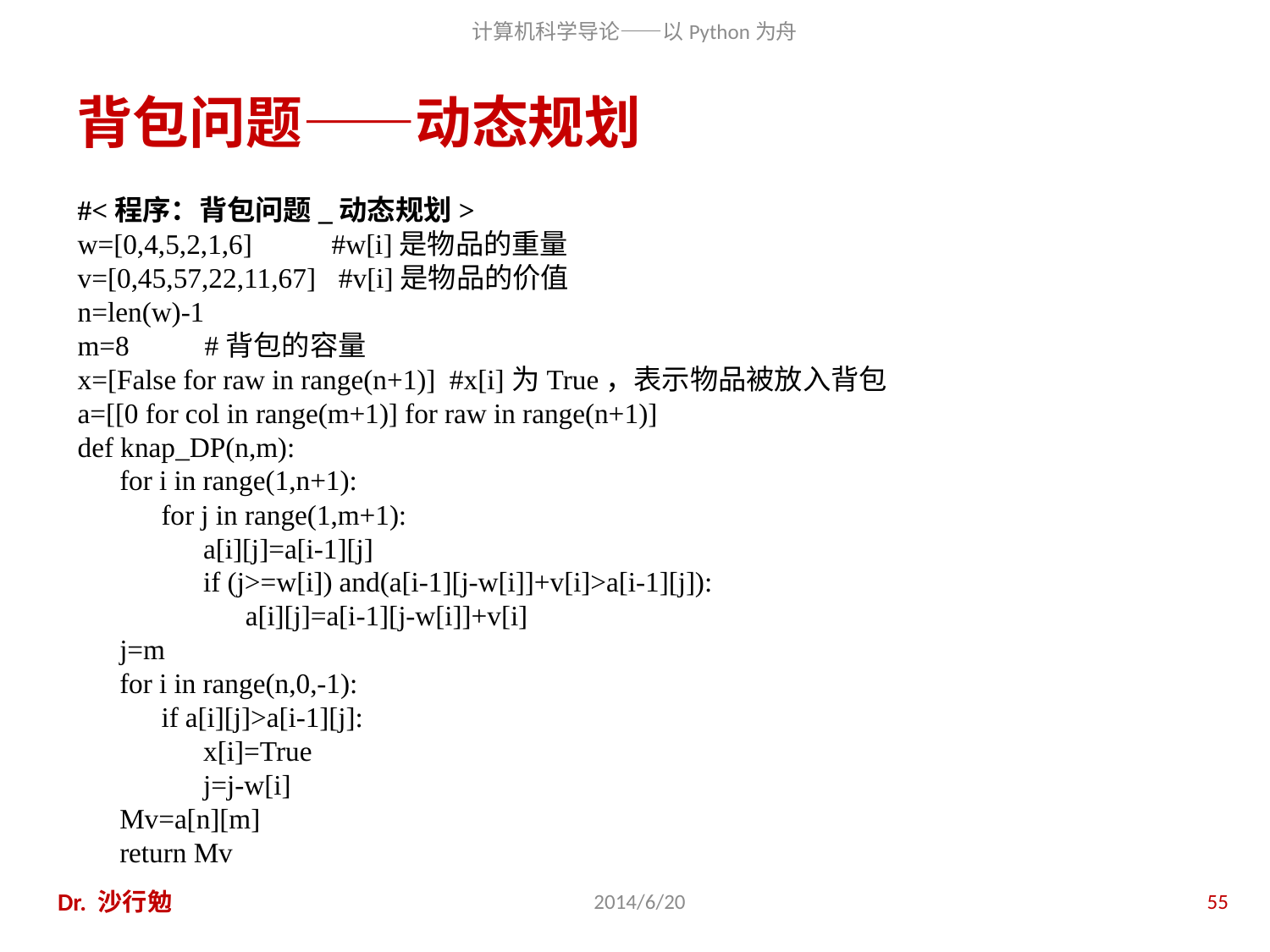

# 背包问题——动态规划
#<程序：背包问题_动态规划>
w=[0,4,5,2,1,6] 	#w[i]是物品的重量
v=[0,45,57,22,11,67]	 #v[i]是物品的价值
n=len(w)-1
m=8	#背包的容量
x=[False for raw in range(n+1)]  #x[i]为True，表示物品被放入背包
a=[[0 for col in range(m+1)] for raw in range(n+1)]
def knap_DP(n,m):
      for i in range(1,n+1):
            for j in range(1,m+1):
                  a[i][j]=a[i-1][j]
                  if (j>=w[i]) and(a[i-1][j-w[i]]+v[i]>a[i-1][j]):
                        a[i][j]=a[i-1][j-w[i]]+v[i]
      j=m
      for i in range(n,0,-1):
            if a[i][j]>a[i-1][j]:
                  x[i]=True
                  j=j-w[i]
      Mv=a[n][m]
      return Mv

Dr. 沙行勉
2014/6/20
55